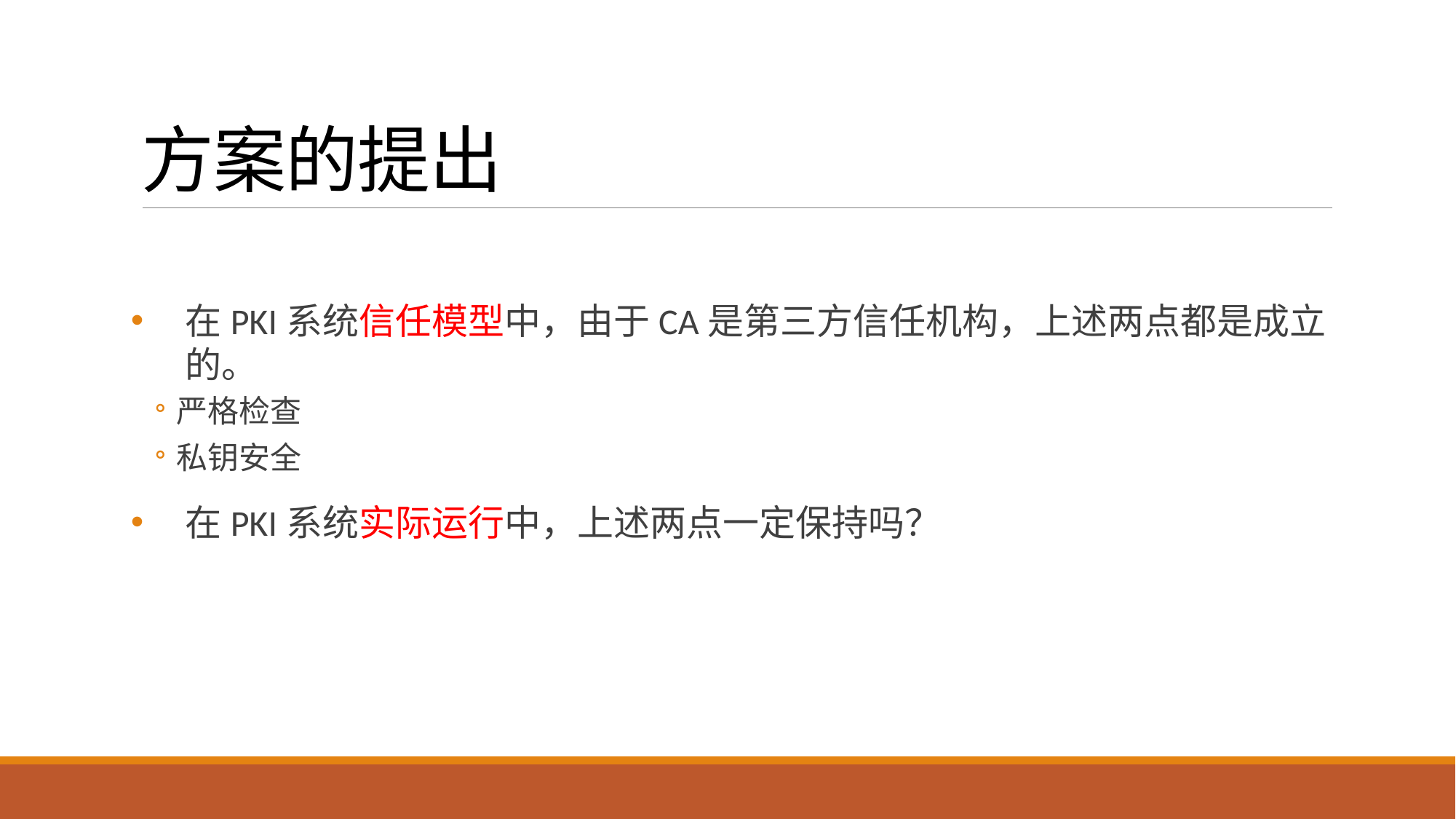

# 方案的提出

在PKI系统信任模型中，由于CA是第三方信任机构，上述两点都是成立的。
严格检查
私钥安全
在PKI系统实际运行中，上述两点一定保持吗？